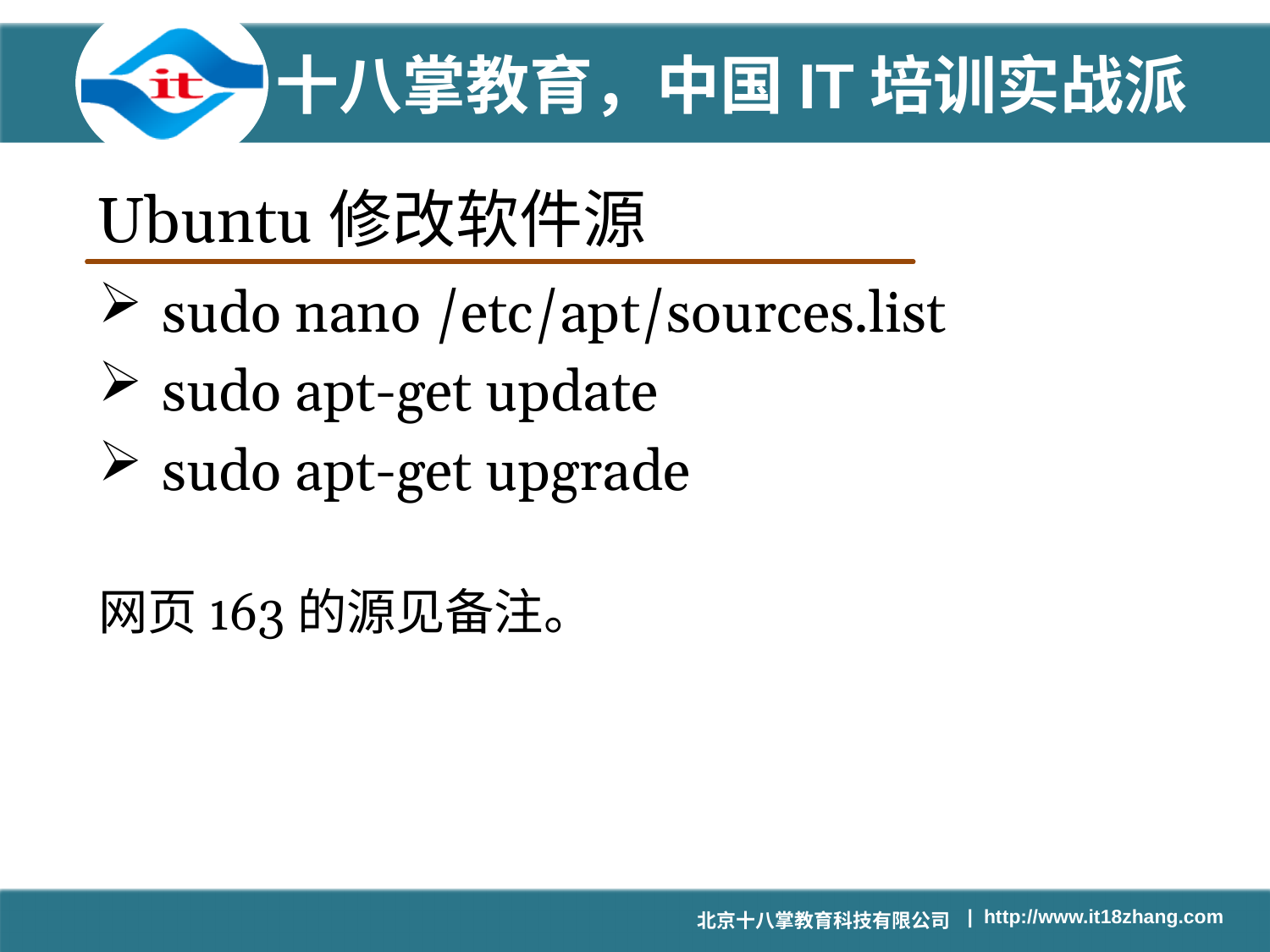

# Ubuntu修改软件源
sudo nano /etc/apt/sources.list
sudo apt-get update
sudo apt-get upgrade

网页163的源见备注。